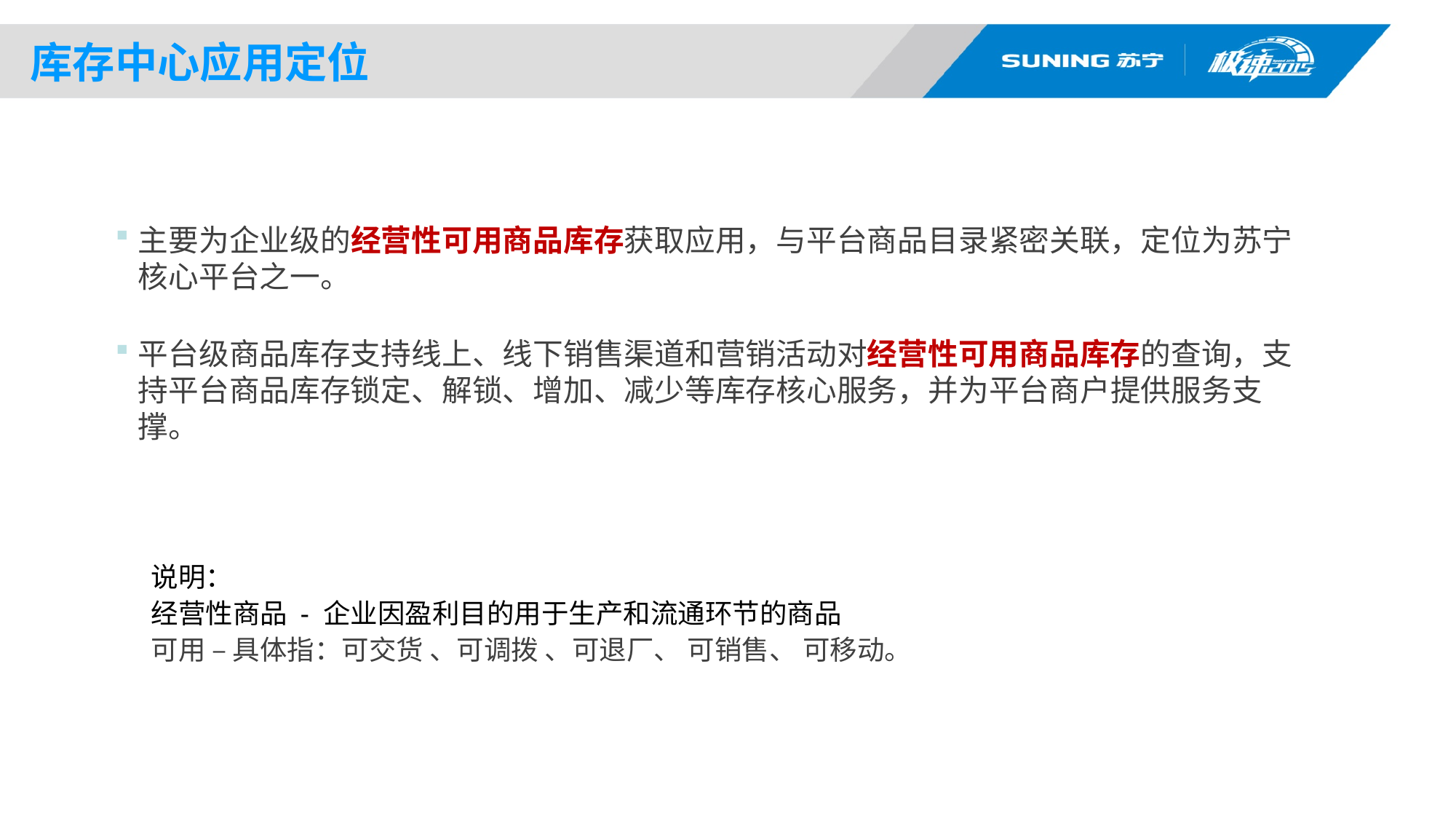

库存中心应用定位

主要为企业级的经营性可用商品库存获取应用，与平台商品目录紧密关联，定位为苏宁核心平台之一。

平台级商品库存支持线上、线下销售渠道和营销活动对经营性可用商品库存的查询，支持平台商品库存锁定、解锁、增加、减少等库存核心服务，并为平台商户提供服务支撑。

说明：
经营性商品 - 企业因盈利目的用于生产和流通环节的商品
可用 – 具体指：可交货 、可调拨 、可退厂、 可销售、 可移动。